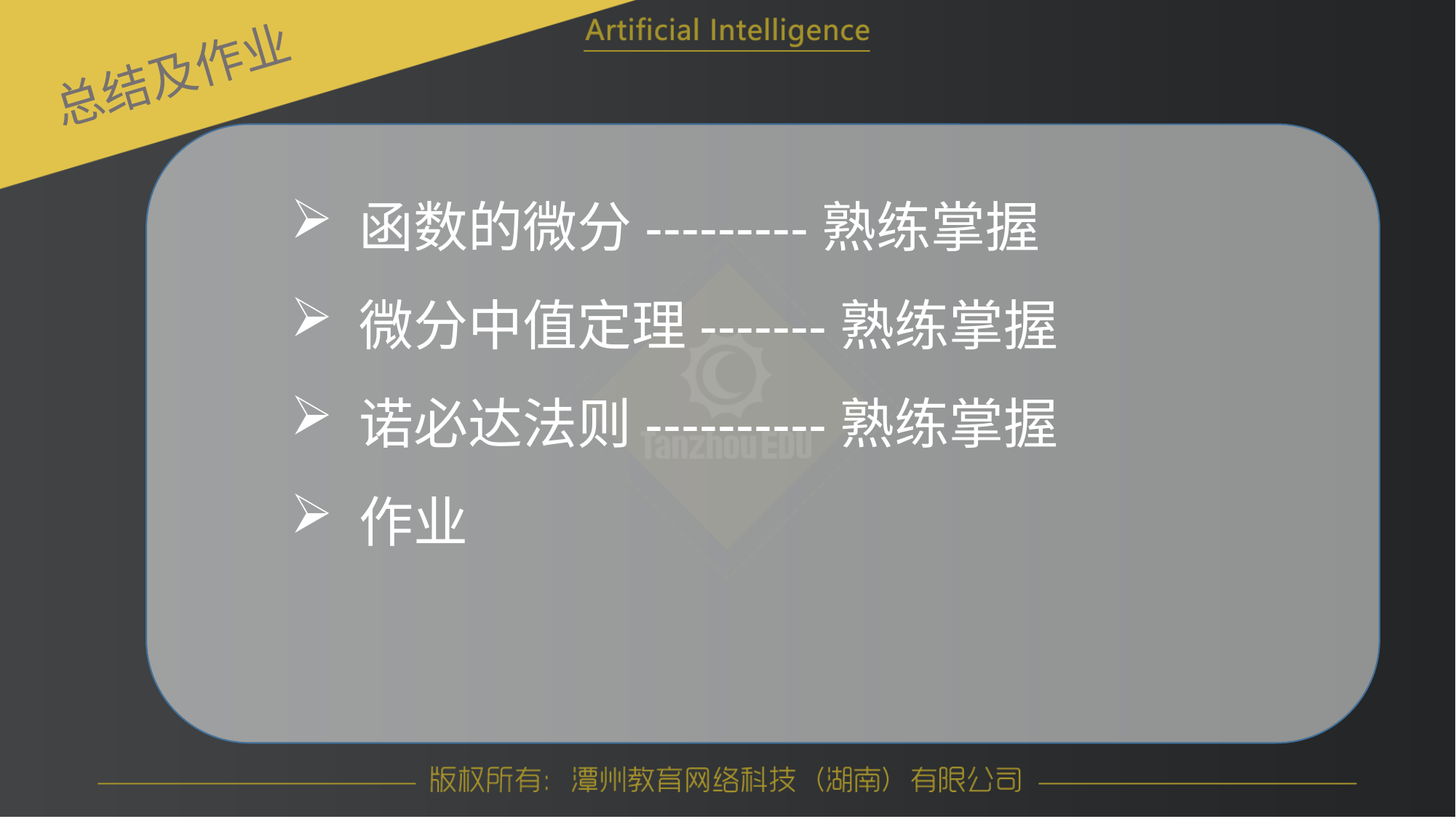

总结及作业
函数的微分---------熟练掌握
微分中值定理-------熟练掌握
诺必达法则----------熟练掌握
作业